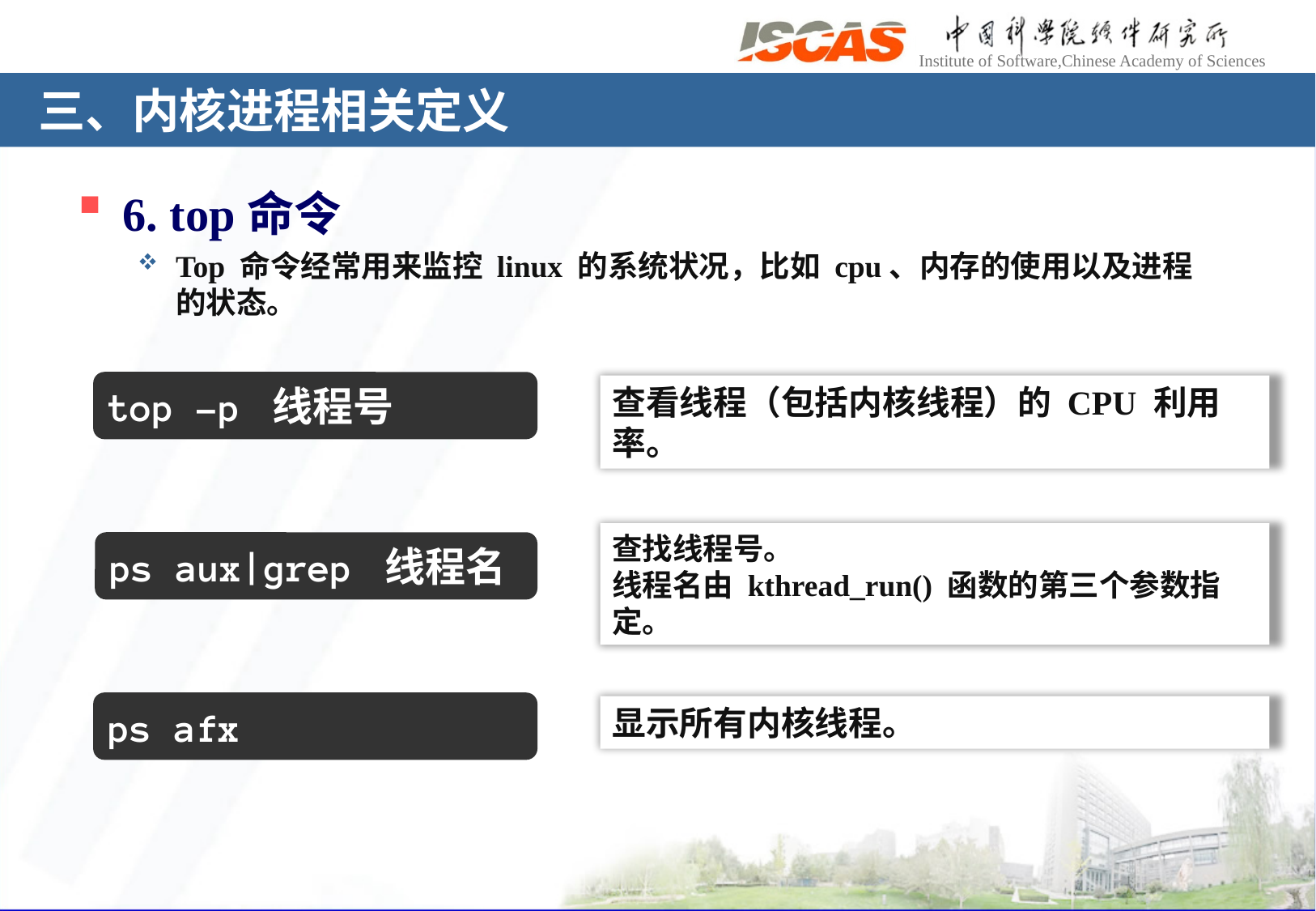

# 三、内核进程相关定义
6. top命令
Top 命令经常用来监控 linux 的系统状况，比如 cpu、内存的使用以及进程的状态。
top -p 线程号
查看线程（包括内核线程）的 CPU 利用率。
查找线程号。
线程名由 kthread_run() 函数的第三个参数指定。
ps aux|grep 线程名
ps afx
显示所有内核线程。